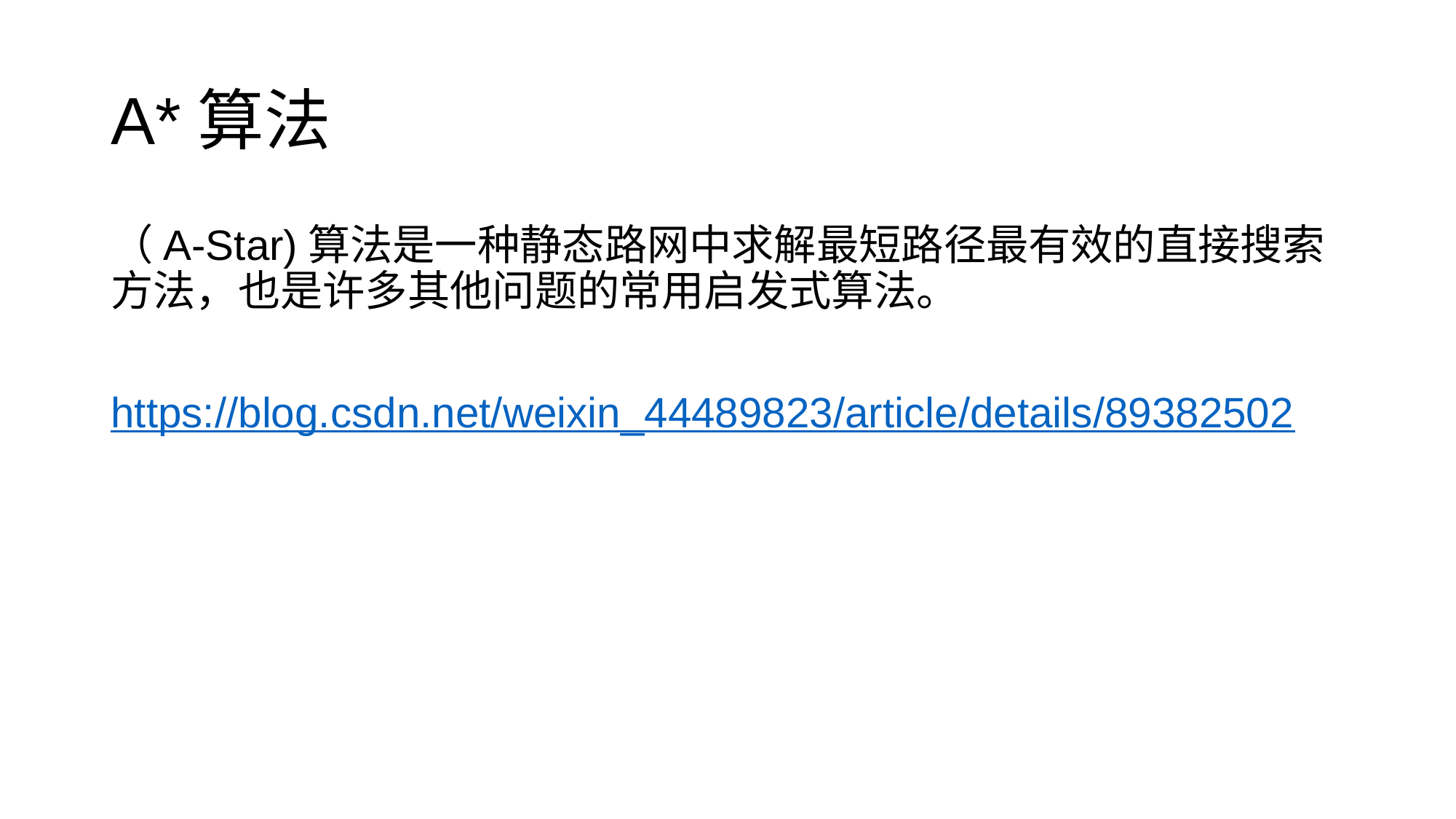

# A*算法
（A-Star)算法是一种静态路网中求解最短路径最有效的直接搜索方法，也是许多其他问题的常用启发式算法。

https://blog.csdn.net/weixin_44489823/article/details/89382502